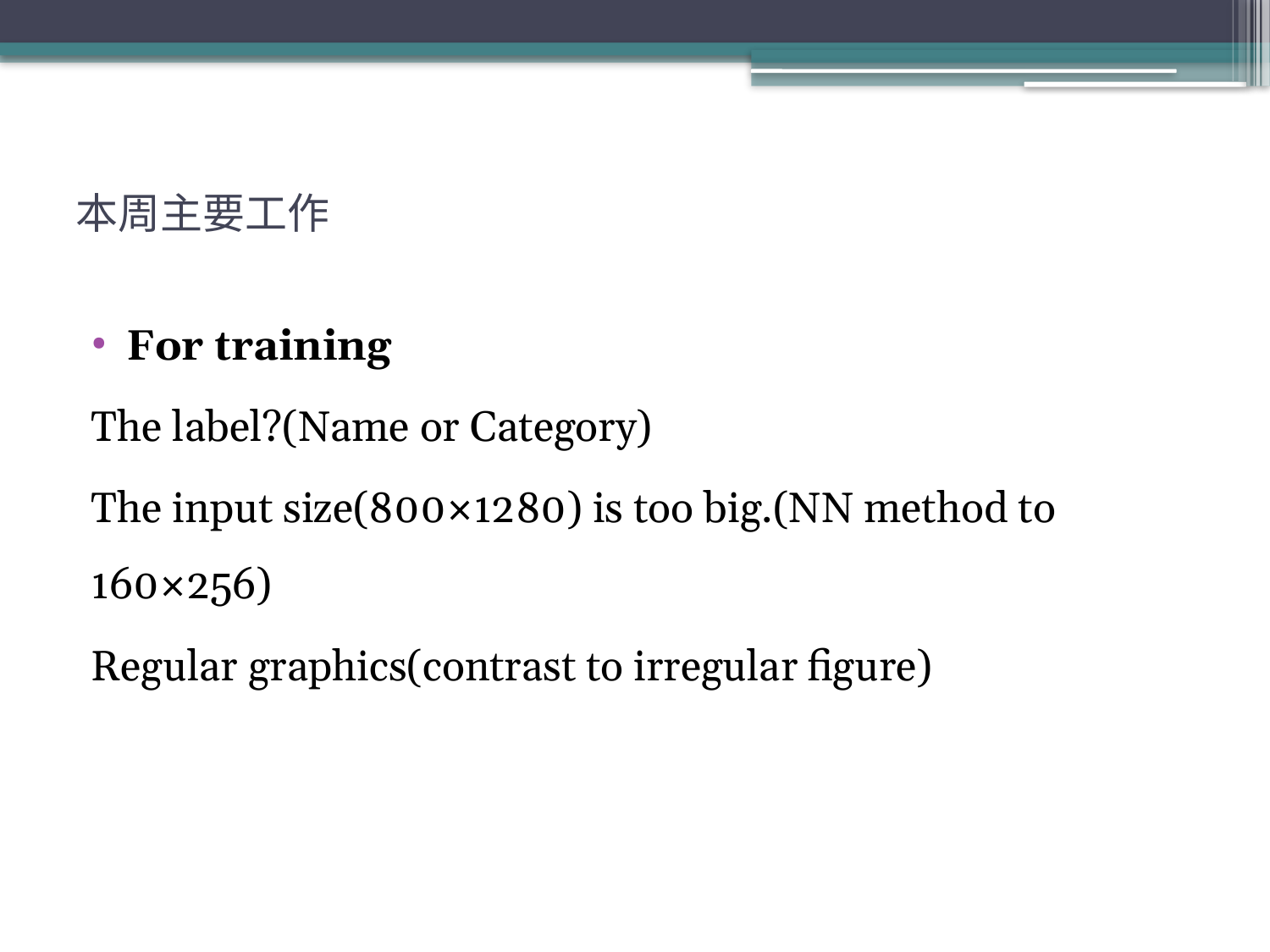

# 本周主要工作
For training
The label?(Name or Category)
The input size(800×1280) is too big.(NN method to 160×256)
Regular graphics(contrast to irregular figure)